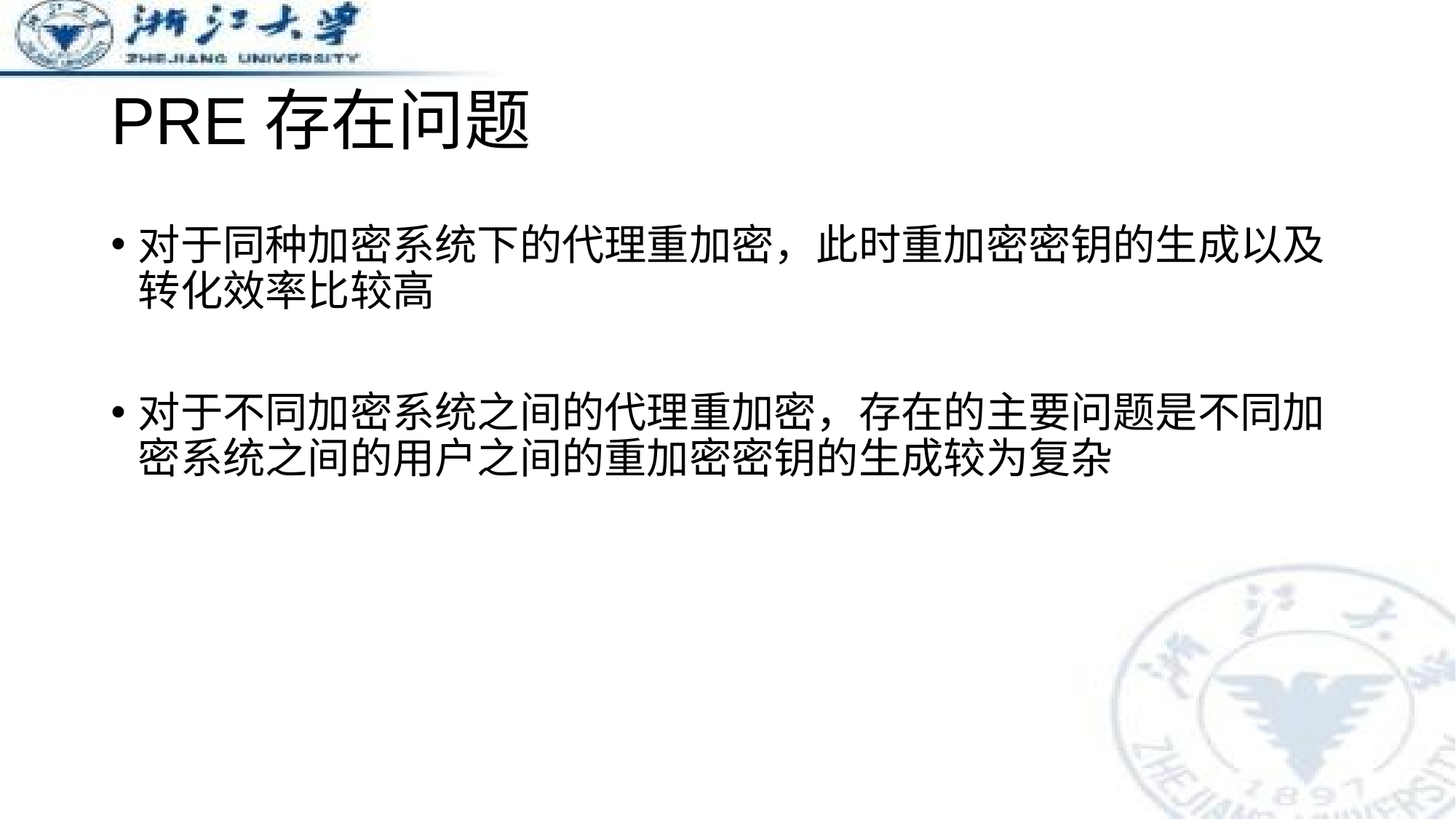

# PRE存在问题
对于同种加密系统下的代理重加密，此时重加密密钥的生成以及转化效率比较高

对于不同加密系统之间的代理重加密，存在的主要问题是不同加密系统之间的用户之间的重加密密钥的生成较为复杂